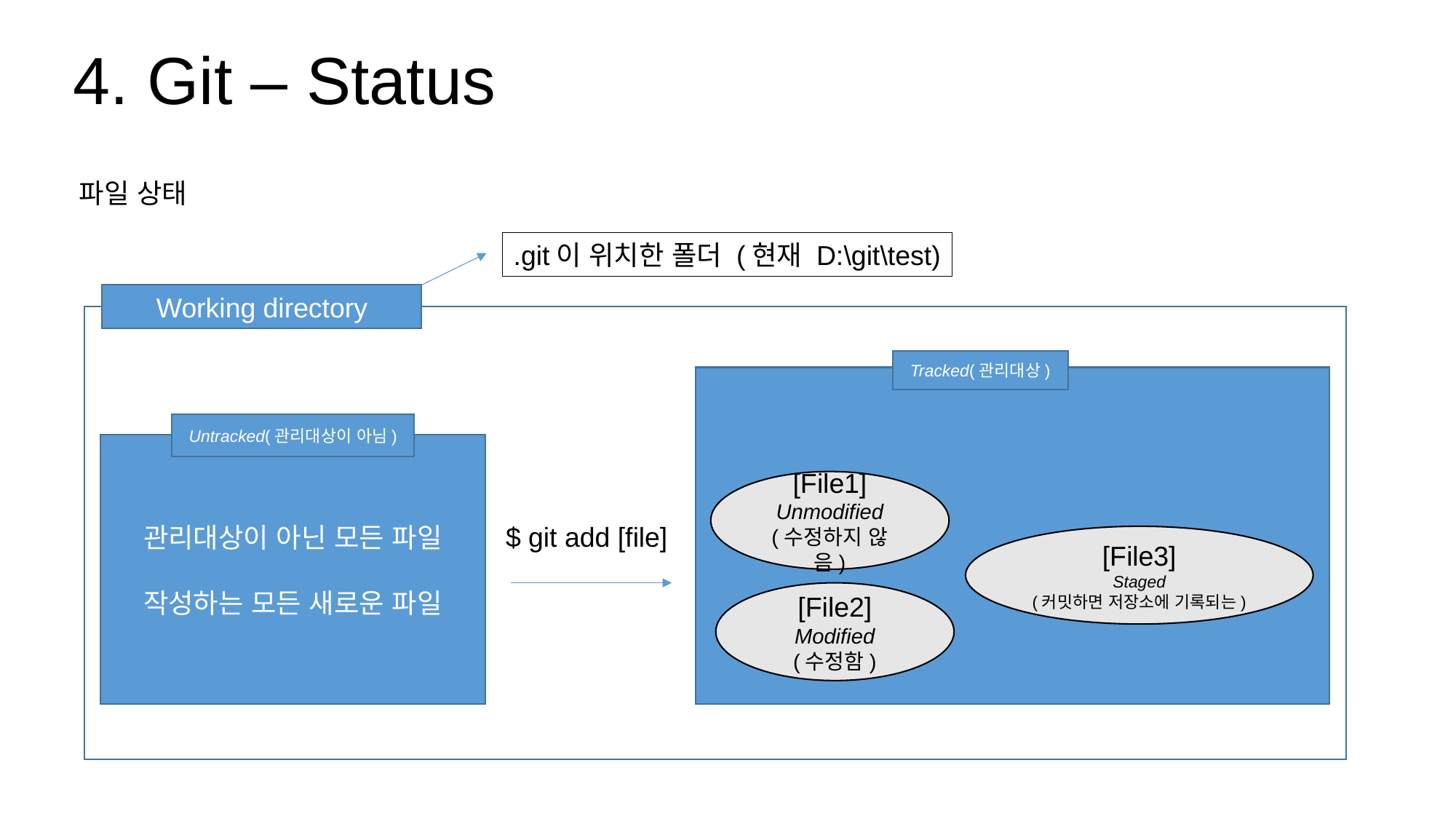

4. Git – Status
파일 상태
.git이 위치한 폴더 (현재 D:\git\test)
Working directory

Tracked(관리대상)

Untracked(관리대상이 아님)
관리대상이 아닌 모든 파일

작성하는 모든 새로운 파일
[File1]
Unmodified
(수정하지 않음)
$ git add [file]
[File3]
Staged
(커밋하면 저장소에 기록되는)
[File2]
Modified
(수정함)